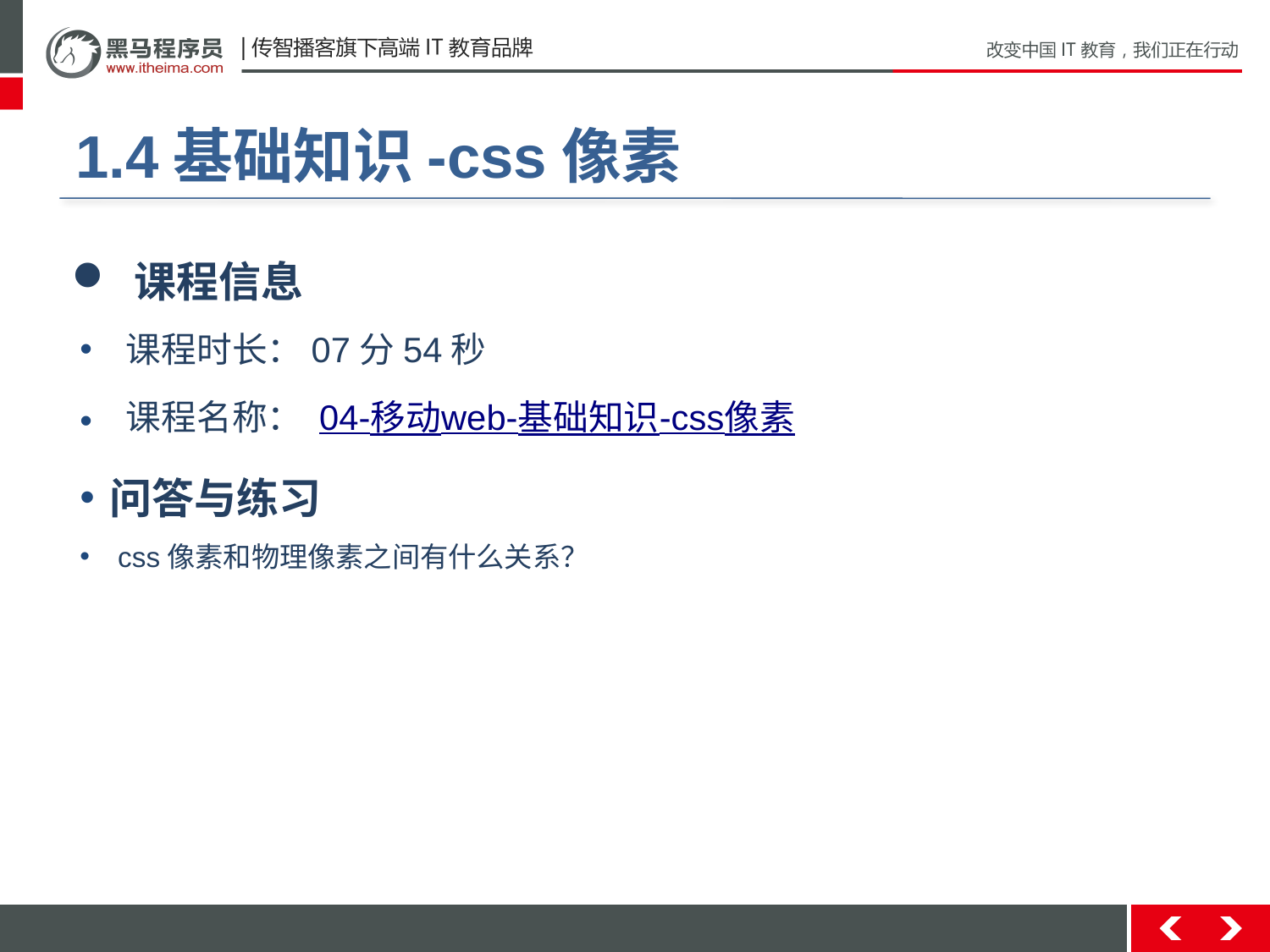

#
1.4基础知识-css像素
 课程信息
 课程时长：07分54秒
 课程名称： 04-移动web-基础知识-css像素
问答与练习
 css像素和物理像素之间有什么关系？